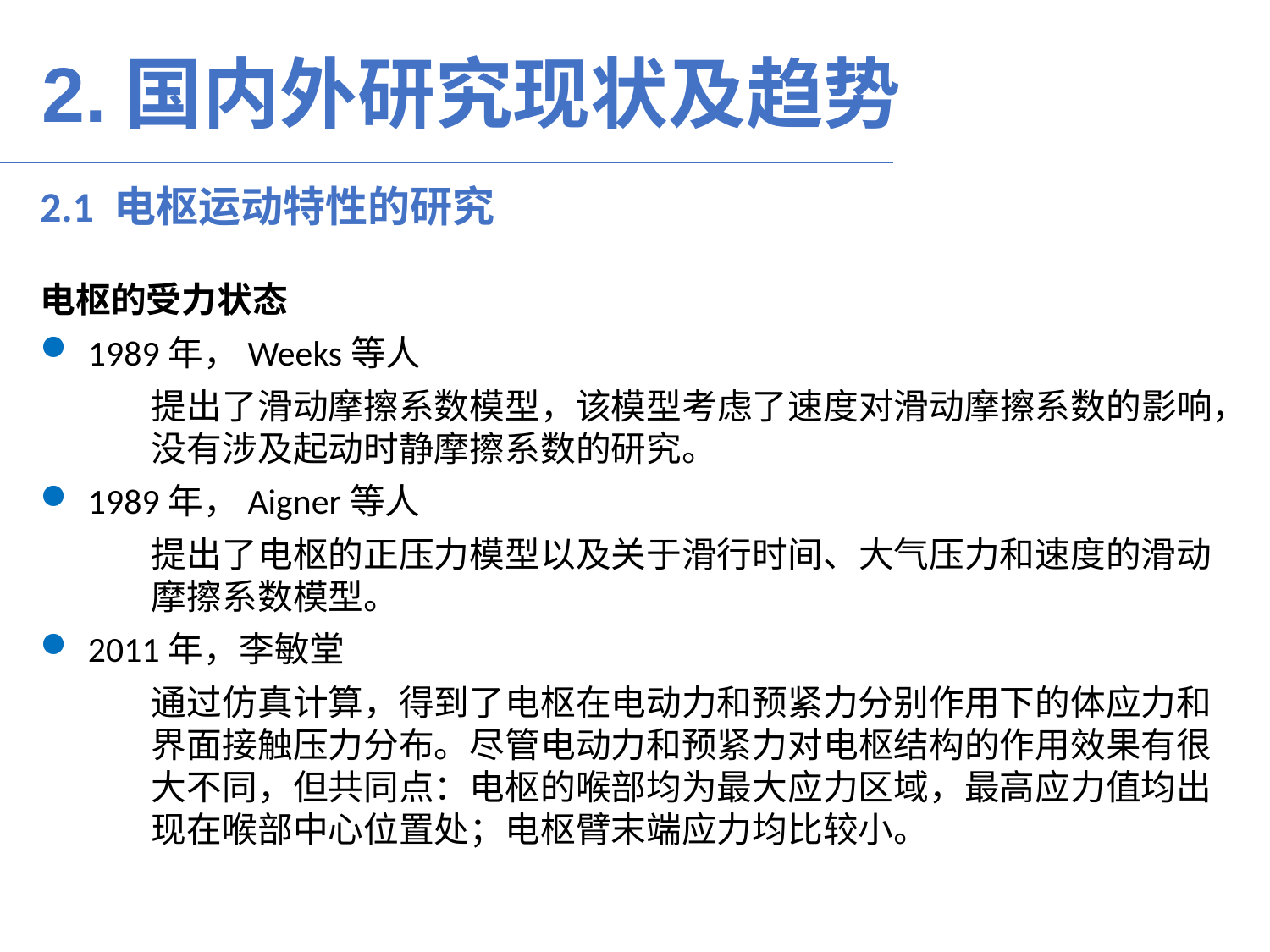

2.国内外研究现状及趋势
2.1 电枢运动特性的研究
电枢的受力状态
1989年，Weeks等人
提出了滑动摩擦系数模型，该模型考虑了速度对滑动摩擦系数的影响，没有涉及起动时静摩擦系数的研究。
1989年，Aigner等人
提出了电枢的正压力模型以及关于滑行时间、大气压力和速度的滑动摩擦系数模型。
2011年，李敏堂
通过仿真计算，得到了电枢在电动力和预紧力分别作用下的体应力和界面接触压力分布。尽管电动力和预紧力对电枢结构的作用效果有很大不同，但共同点：电枢的喉部均为最大应力区域，最高应力值均出现在喉部中心位置处；电枢臂末端应力均比较小。